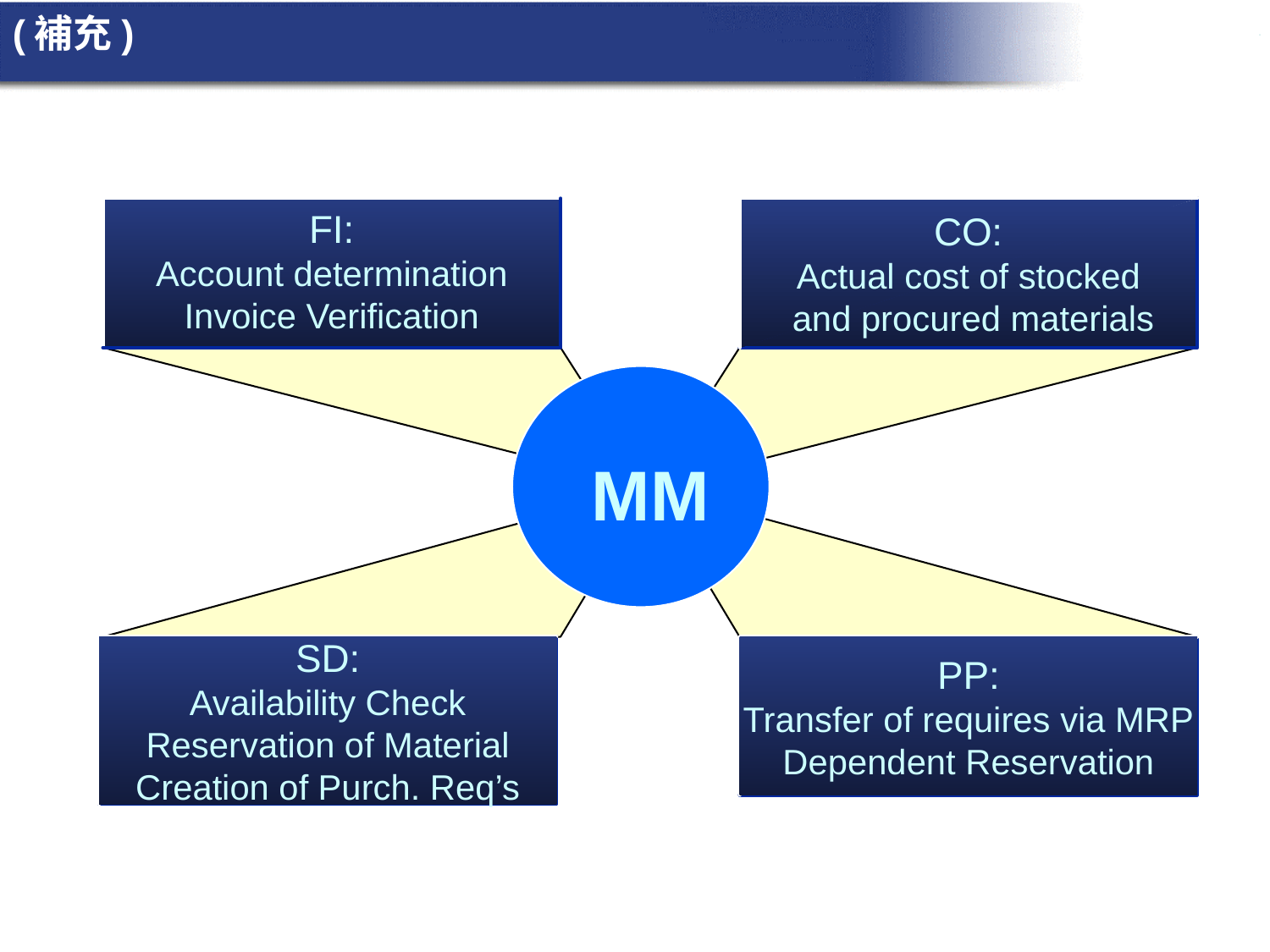

(補充)
庫存管理與其他模組之關係
(以SAP系統為例)
FI:
Account determination
Invoice Verification

CO:
Actual cost of stocked
 and procured materials

MM

SD:
Availability Check
Reservation of Material
Creation of Purch. Req’s

PP:
Transfer of requires via MRP
Dependent Reservation